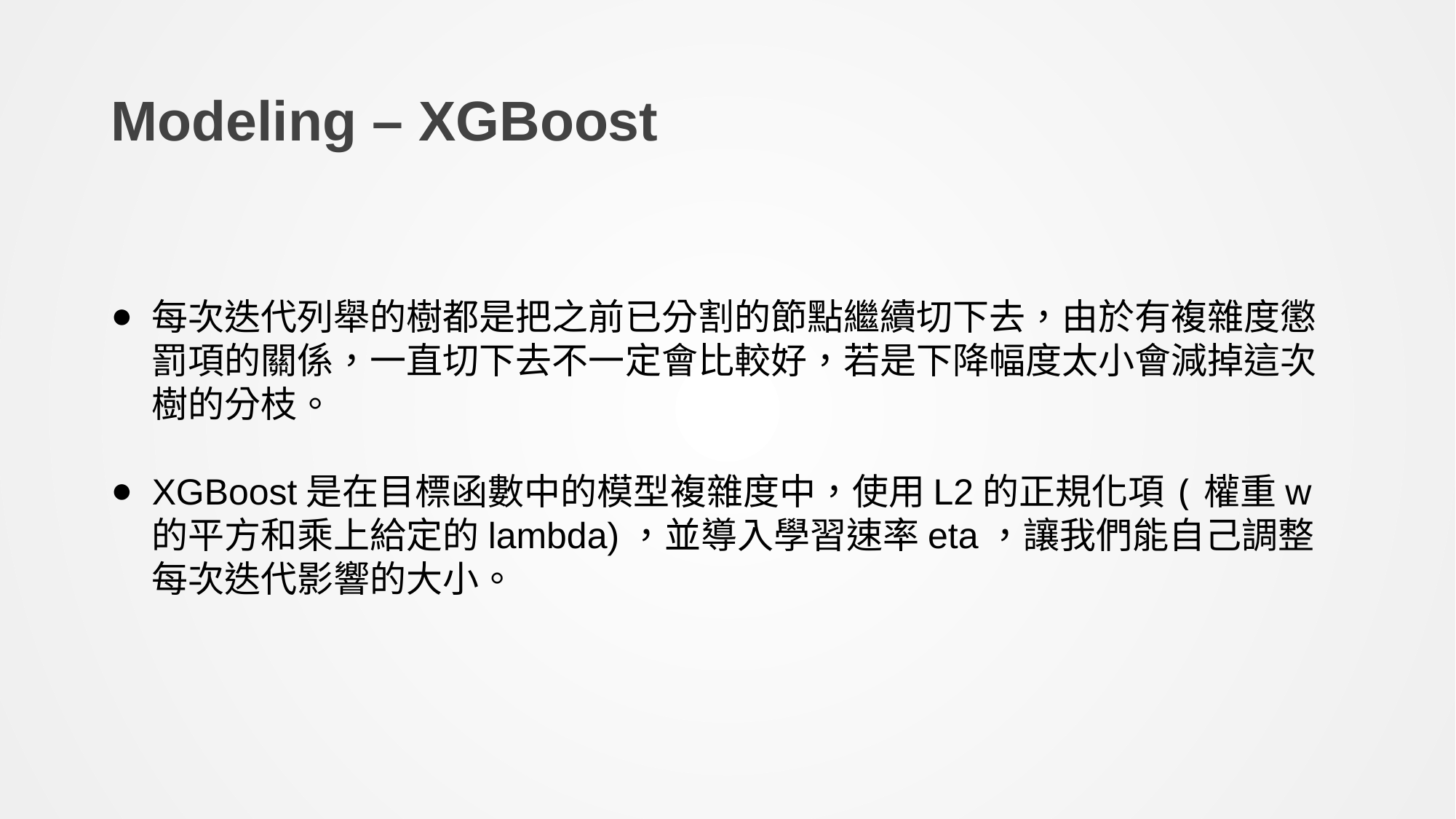

# Modeling – XGBoost

每次迭代列舉的樹都是把之前已分割的節點繼續切下去，由於有複雜度懲罰項的關係，一直切下去不一定會比較好，若是下降幅度太小會減掉這次樹的分枝。

XGBoost是在目標函數中的模型複雜度中，使用L2的正規化項(權重w的平方和乘上給定的lambda)，並導入學習速率eta，讓我們能自己調整每次迭代影響的大小。